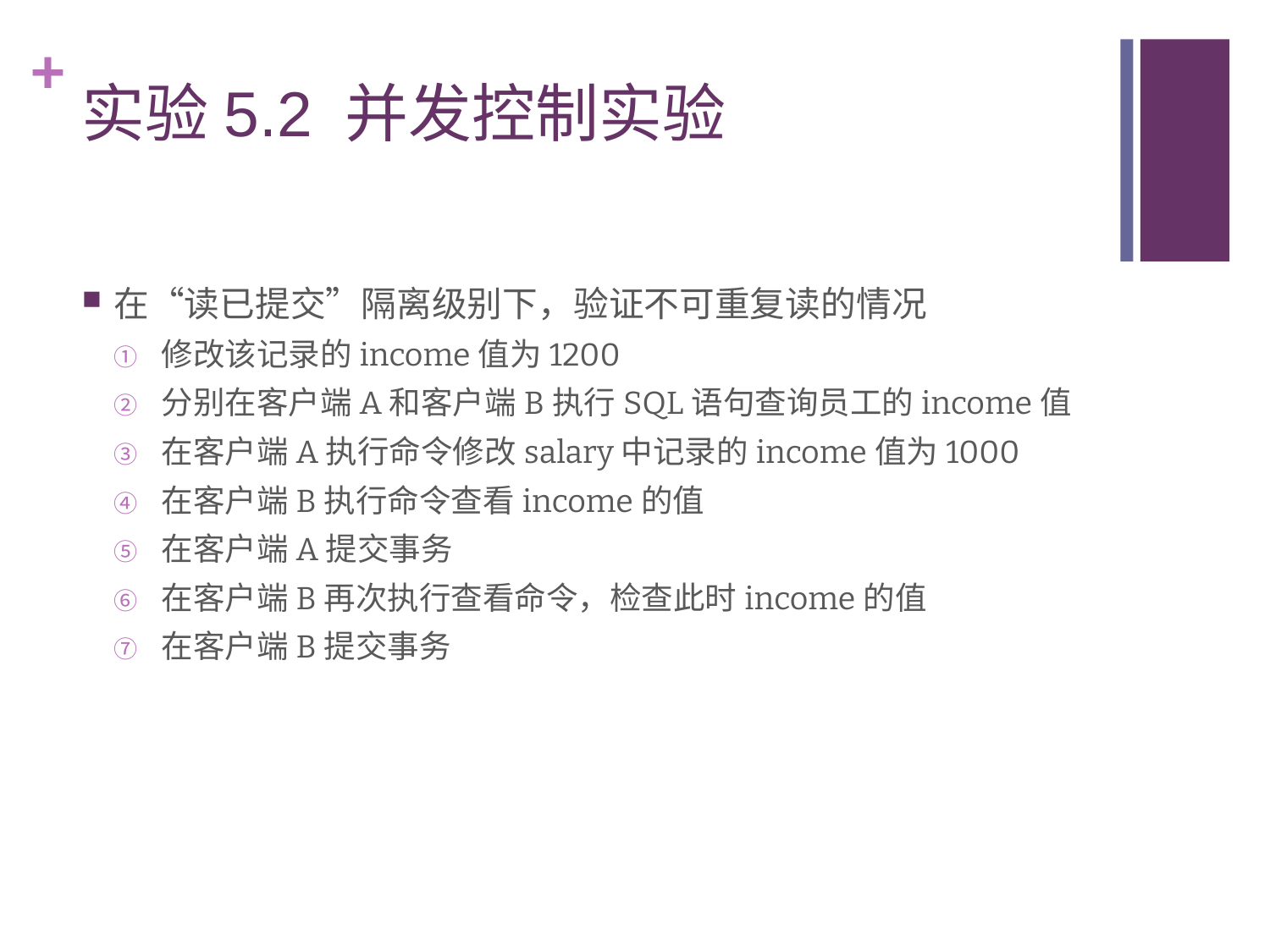

# 实验5.2 并发控制实验
在“读已提交”隔离级别下，验证不可重复读的情况
修改该记录的income值为1200
分别在客户端A和客户端B执行SQL语句查询员工的income值
在客户端A执行命令修改salary中记录的income值为1000
在客户端B执行命令查看income的值
在客户端A提交事务
在客户端B再次执行查看命令，检查此时income的值
在客户端B提交事务